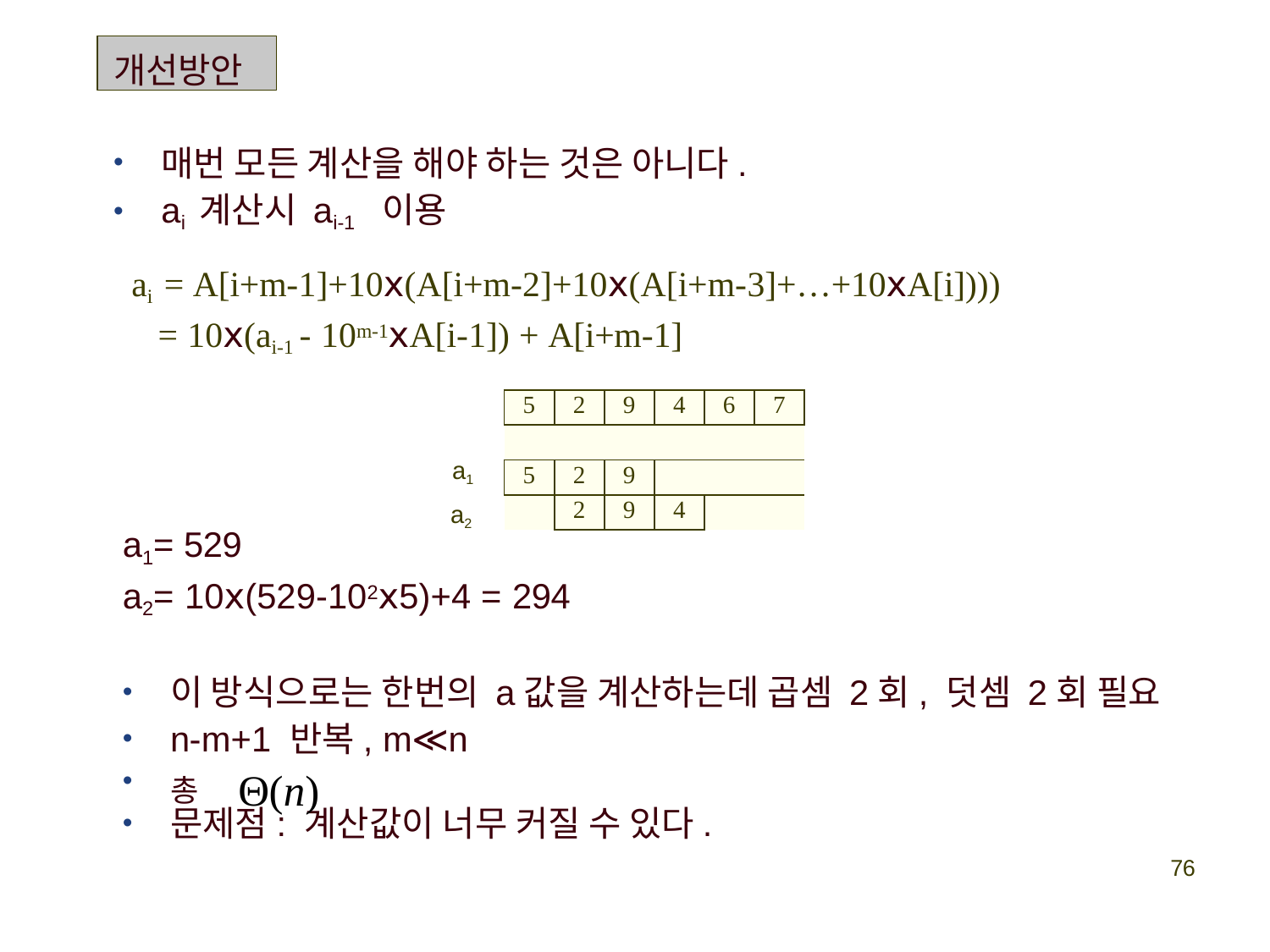

개선방안
매번 모든 계산을 해야 하는 것은 아니다.
ai 계산시 ai-1 이용
ai = A[i+m-1]+10ⅹ(A[i+m-2]+10ⅹ(A[i+m-3]+…+10ⅹA[i])))
= 10ⅹ(ai-1 - 10m-1ⅹA[i-1]) + A[i+m-1]
| 5 | 2 | 9 | 4 | 6 | 7 |
| --- | --- | --- | --- | --- | --- |
|  |  |  |  |  |  |
| 5 | 2 | 9 |  |  |  |
|  | 2 | 9 | 4 |  |  |
a1 a2
a1= 529
a2= 10ⅹ(529-102ⅹ5)+4 = 294
이 방식으로는 한번의 a값을 계산하는데 곱셈 2회, 덧셈 2회 필요
n-m+1 반복, m≪n
총	Θ(n)
•
문제점: 계산값이 너무 커질 수 있다.
76